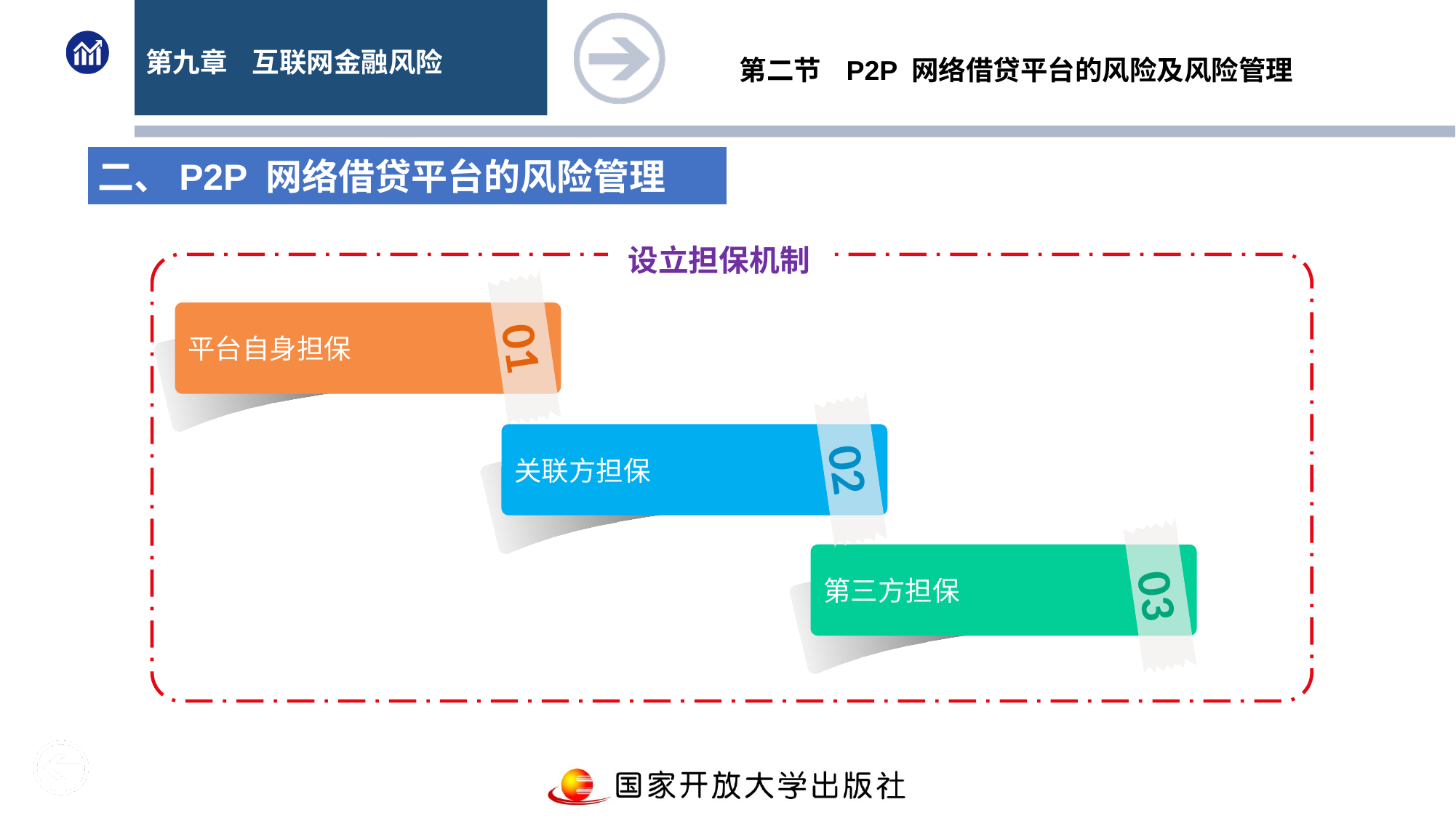

第二节   P2P 网络借贷平台的风险及风险管理
第九章    互联网金融风险
二、P2P 网络借贷平台的风险管理
设立担保机制

平台自身担保

01
关联方担保

02
第三方担保

03